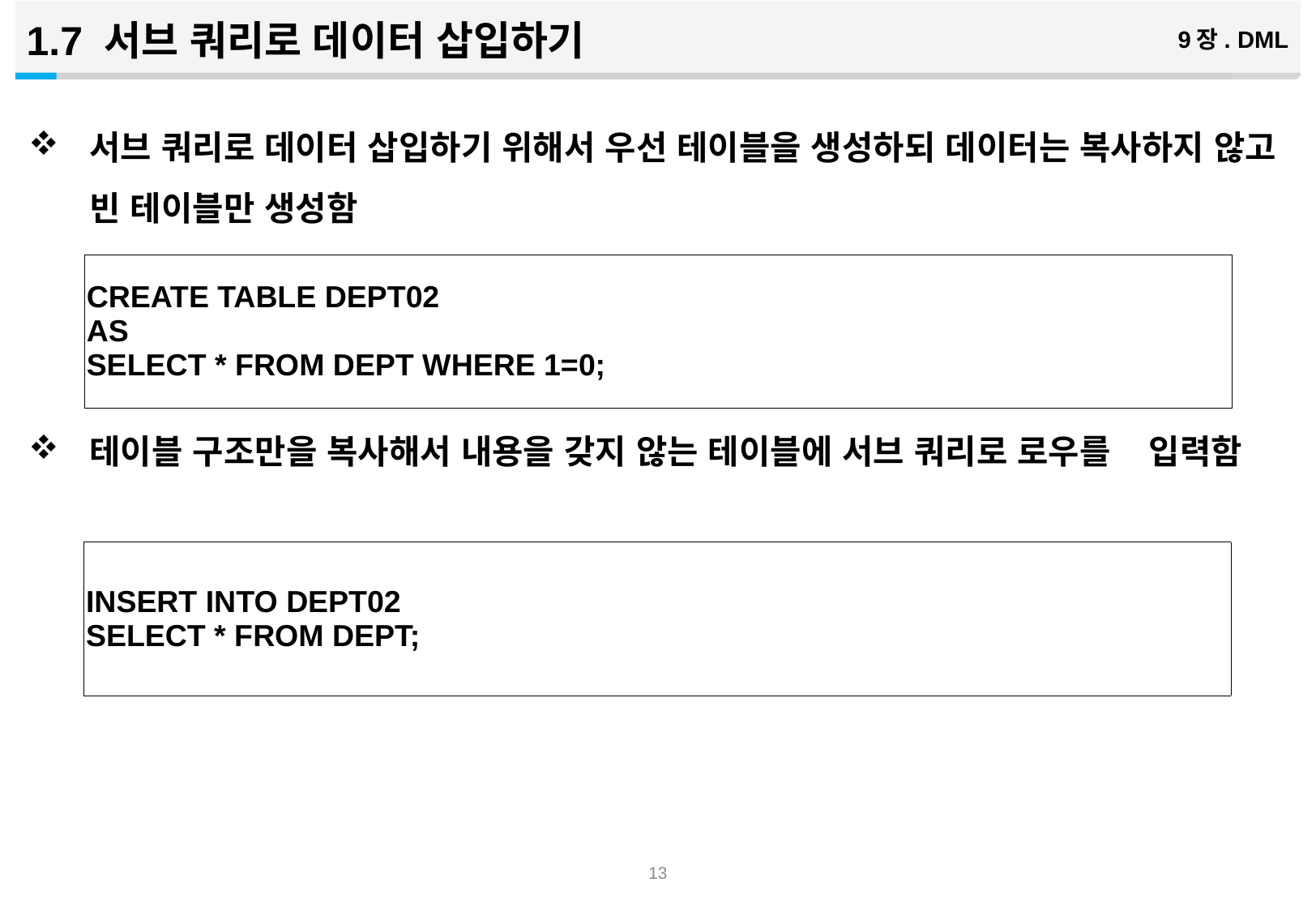

1.7 서브 쿼리로 데이터 삽입하기
9장. DML
서브 쿼리로 데이터 삽입하기 위해서 우선 테이블을 생성하되 데이터는 복사하지 않고 빈 테이블만 생성함

테이블 구조만을 복사해서 내용을 갖지 않는 테이블에 서브 쿼리로 로우를    입력함

| CREATE TABLE DEPT02 AS SELECT \* FROM DEPT WHERE 1=0; |
| --- |
| INSERT INTO DEPT02 SELECT \* FROM DEPT; |
| --- |
13